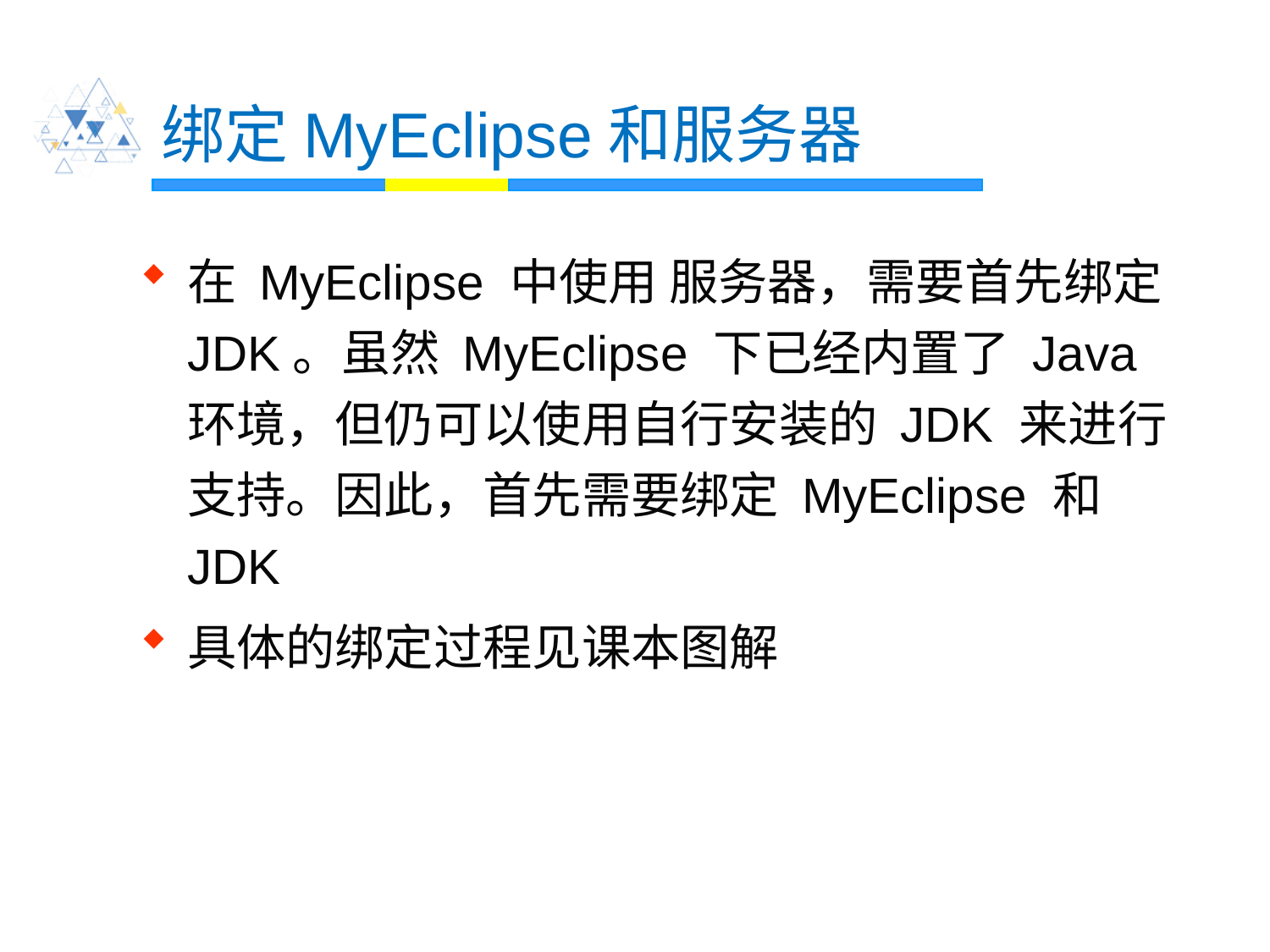

# 绑定MyEclipse和服务器
在 MyEclipse 中使用 服务器，需要首先绑定 JDK。虽然 MyEclipse 下已经内置了 Java 环境，但仍可以使用自行安装的 JDK 来进行支持。因此，首先需要绑定 MyEclipse 和 JDK
具体的绑定过程见课本图解